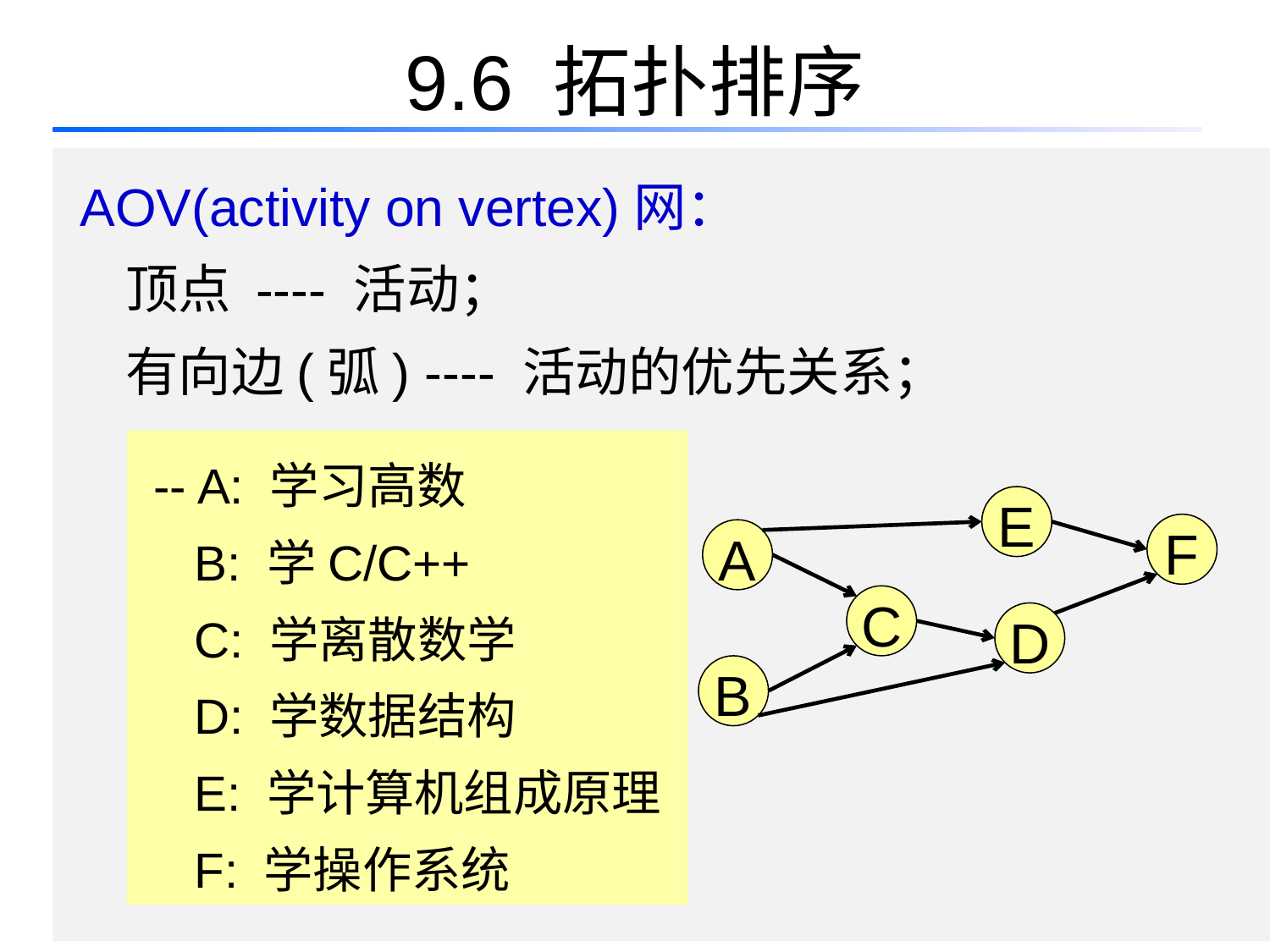

# 9.6 拓扑排序

 AOV(activity on vertex)网：
    顶点 ---- 活动；
    有向边(弧) ---- 活动的优先关系；

 -- A: 学习高数
    B: 学C/C++
    C: 学离散数学
    D: 学数据结构
    E: 学计算机组成原理
    F: 学操作系统
E
F
A
C
D
B